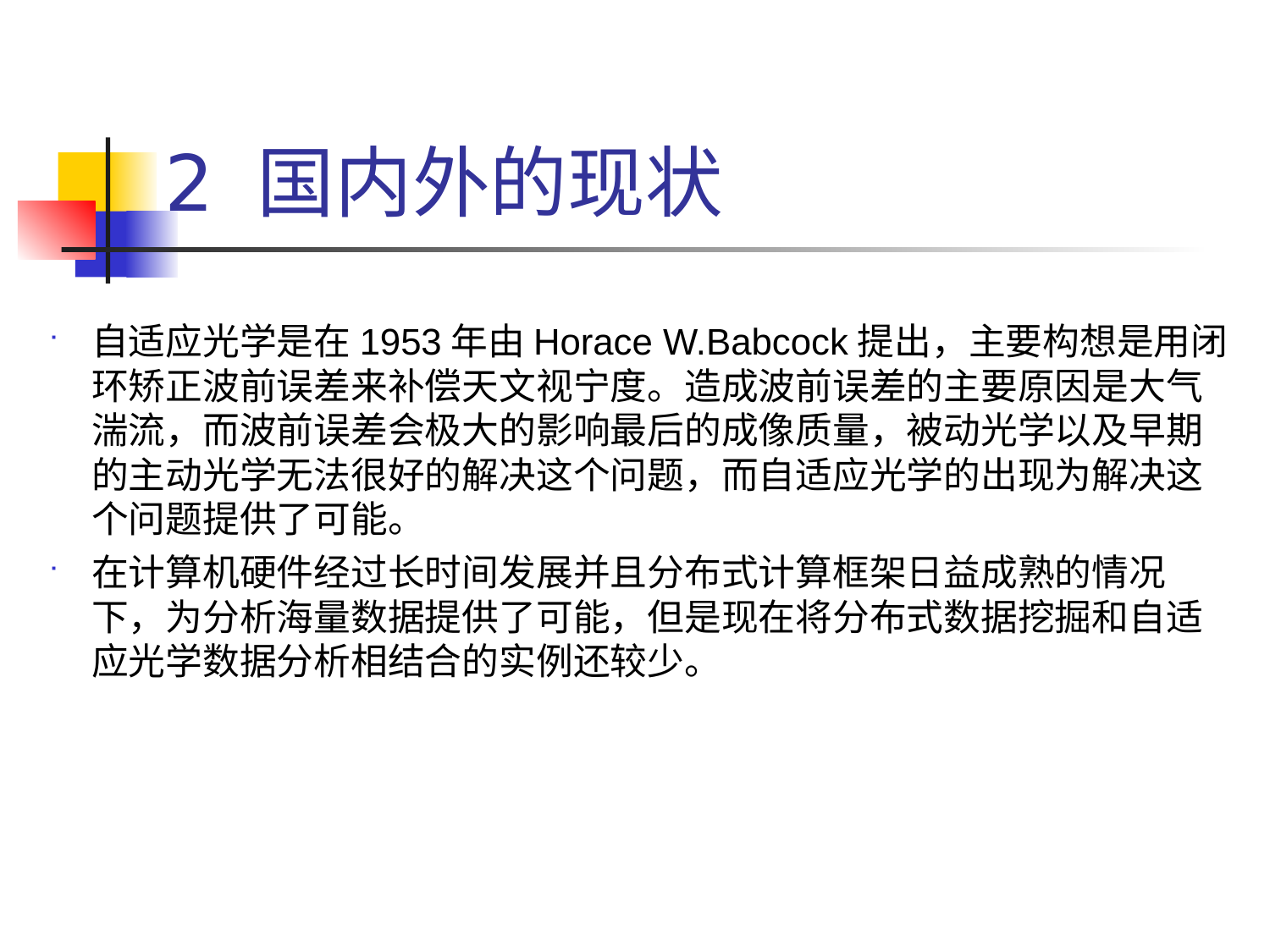

2 国内外的现状
自适应光学是在1953年由Horace W.Babcock提出，主要构想是用闭环矫正波前误差来补偿天文视宁度。造成波前误差的主要原因是大气湍流，而波前误差会极大的影响最后的成像质量，被动光学以及早期的主动光学无法很好的解决这个问题，而自适应光学的出现为解决这个问题提供了可能。
在计算机硬件经过长时间发展并且分布式计算框架日益成熟的情况下，为分析海量数据提供了可能，但是现在将分布式数据挖掘和自适应光学数据分析相结合的实例还较少。